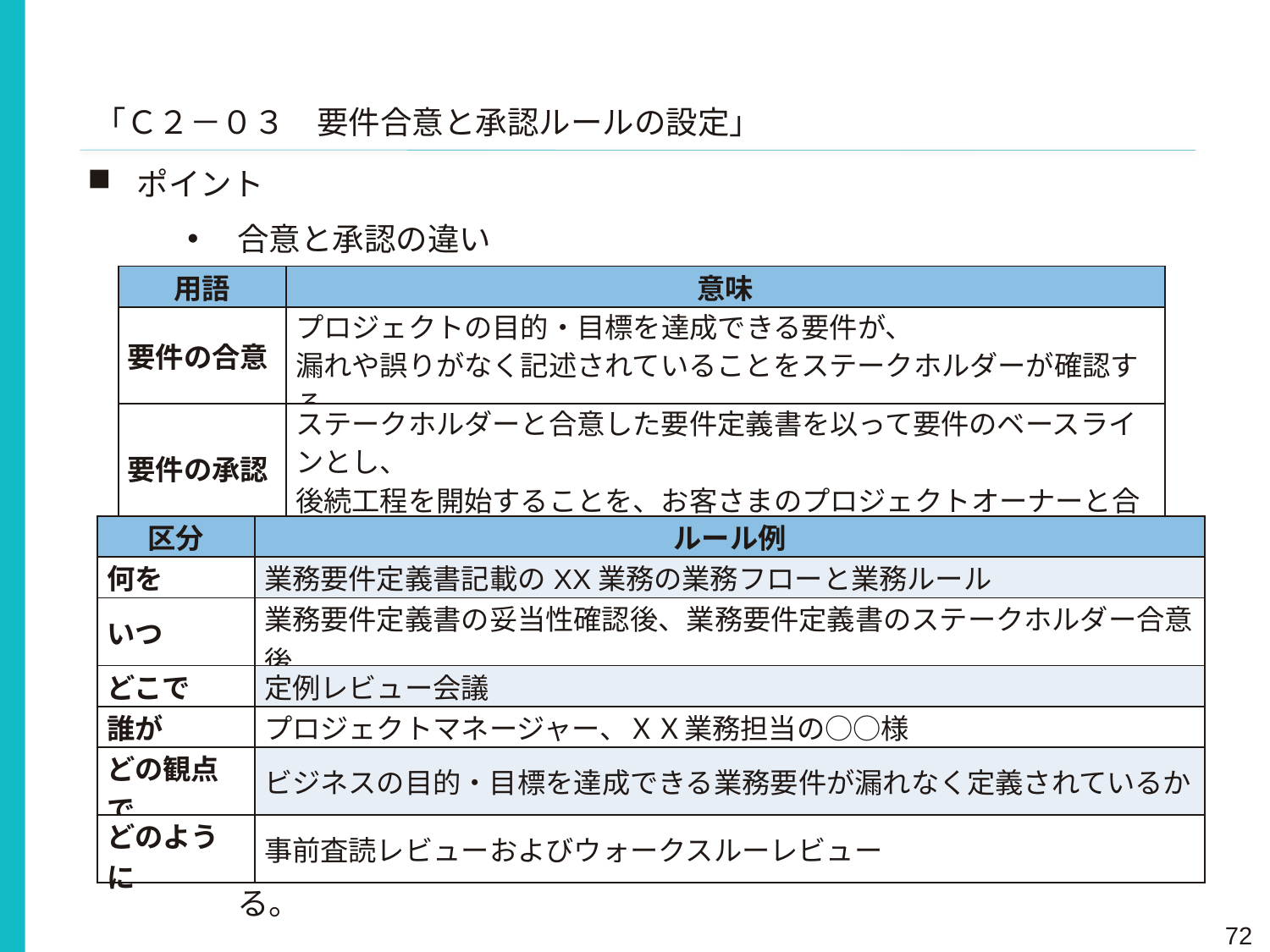

「Ｃ２－０３　要件合意と承認ルールの設定」
ポイント

合意と承認の違い

誰が何をどの範囲で合意・承認するのか明確にする。

合意・承認のない成果物の内容は、設計・実装しないことを合意する。
| 用語 | 意味 |
| --- | --- |
| 要件の合意 | プロジェクトの目的・目標を達成できる要件が、 漏れや誤りがなく記述されていることをステークホルダーが確認する。 |
| 要件の承認 | ステークホルダーと合意した要件定義書を以って要件のベースラインとし、 後続工程を開始することを、お客さまのプロジェクトオーナーと合意する。 |
| 区分 | ルール例 |
| --- | --- |
| 何を | 業務要件定義書記載のXX業務の業務フローと業務ルール |
| いつ | 業務要件定義書の妥当性確認後、業務要件定義書のステークホルダー合意後 |
| どこで | 定例レビュー会議 |
| 誰が | プロジェクトマネージャー、ＸＸ業務担当の○○様 |
| どの観点で | ビジネスの目的・目標を達成できる業務要件が漏れなく定義されているか |
| どのように | 事前査読レビューおよびウォークスルーレビュー |
72